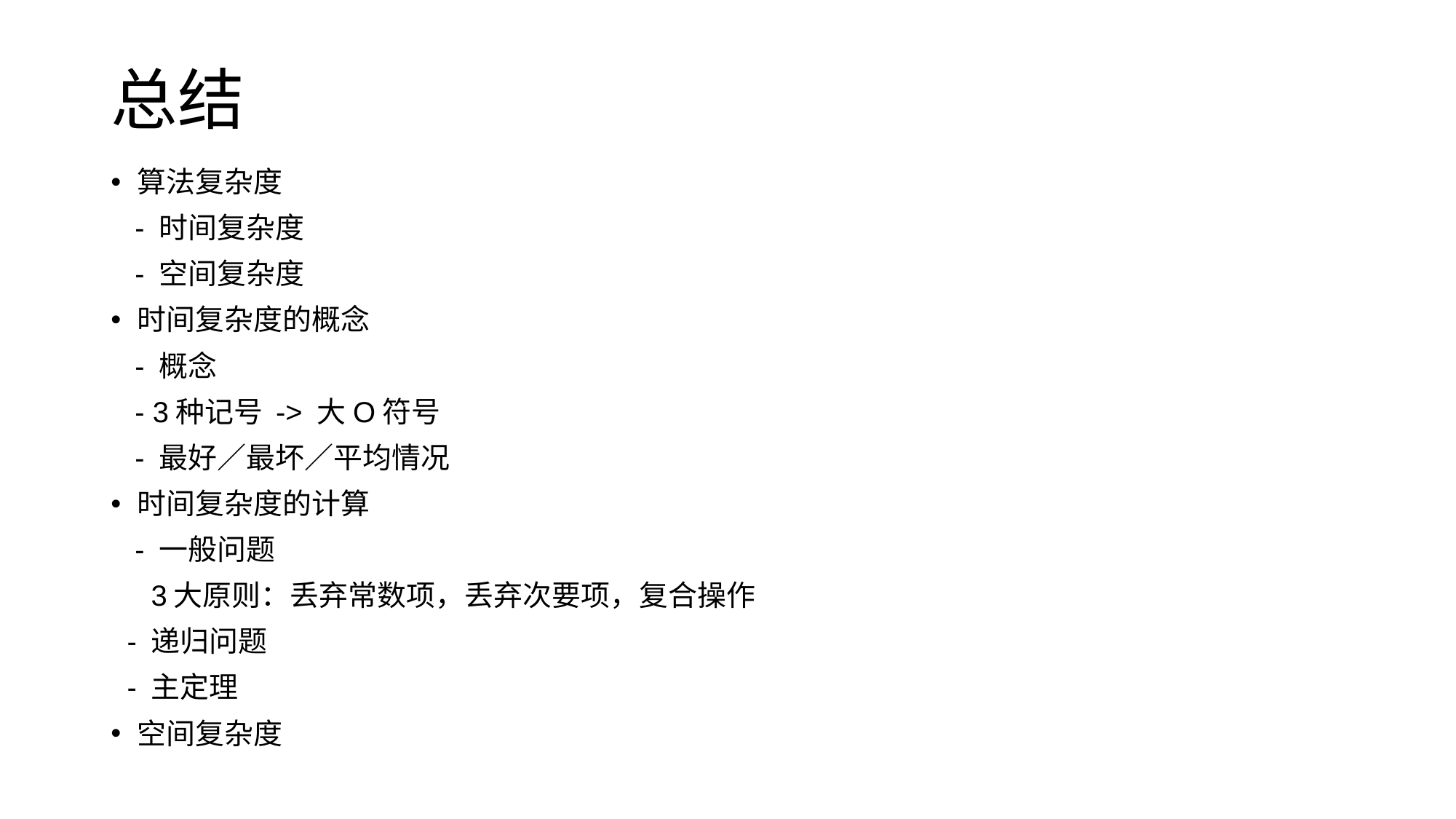

# 总结
算法复杂度
   - 时间复杂度
   - 空间复杂度
时间复杂度的概念
   - 概念
   - 3种记号 -> 大O符号
   - 最好／最坏／平均情况
时间复杂度的计算
   - 一般问题
     3大原则：丢弃常数项，丢弃次要项，复合操作
  - 递归问题
  - 主定理
空间复杂度